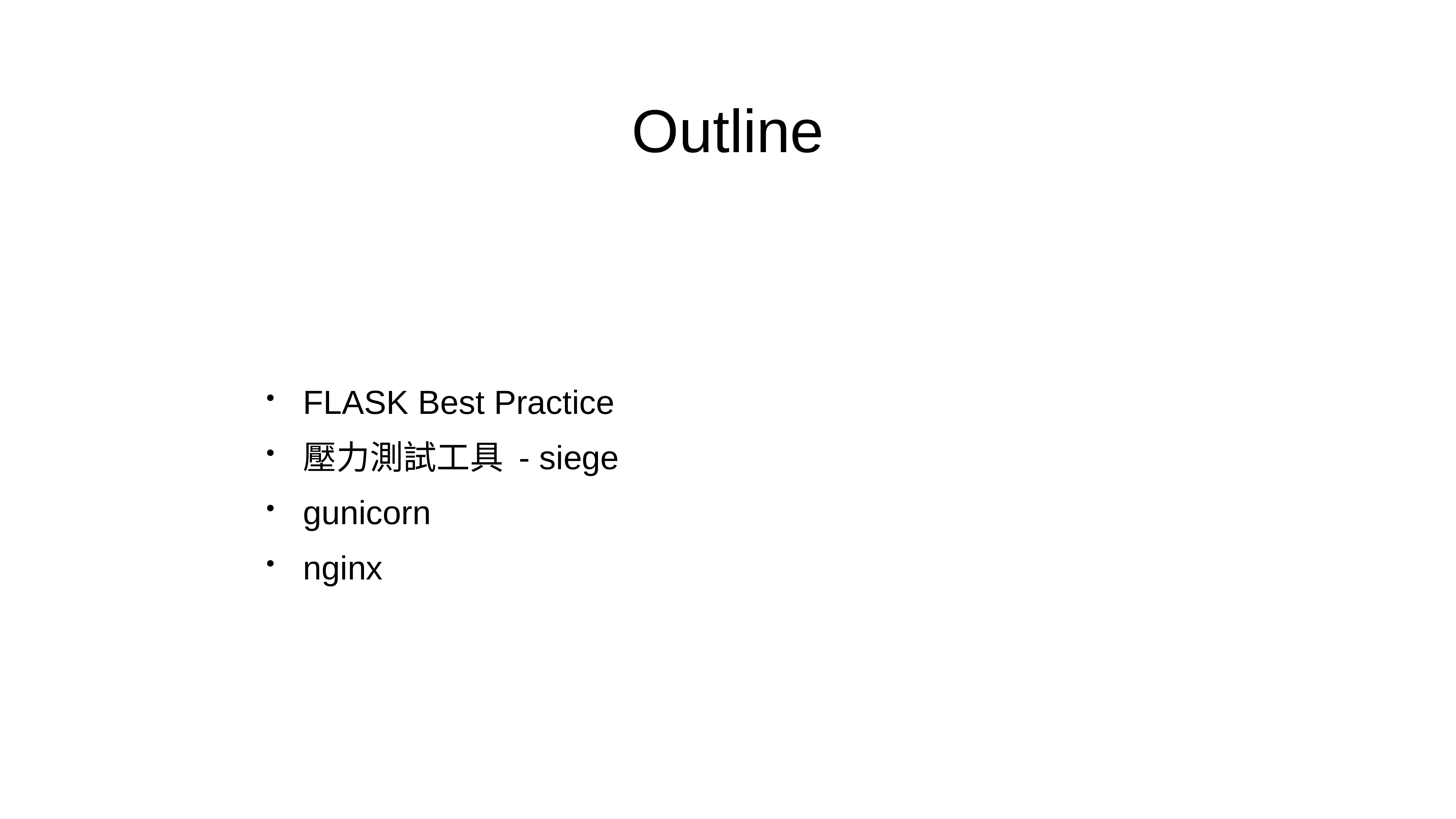

# Outline
FLASK Best Practice
壓力測試工具 - siege
gunicorn
nginx